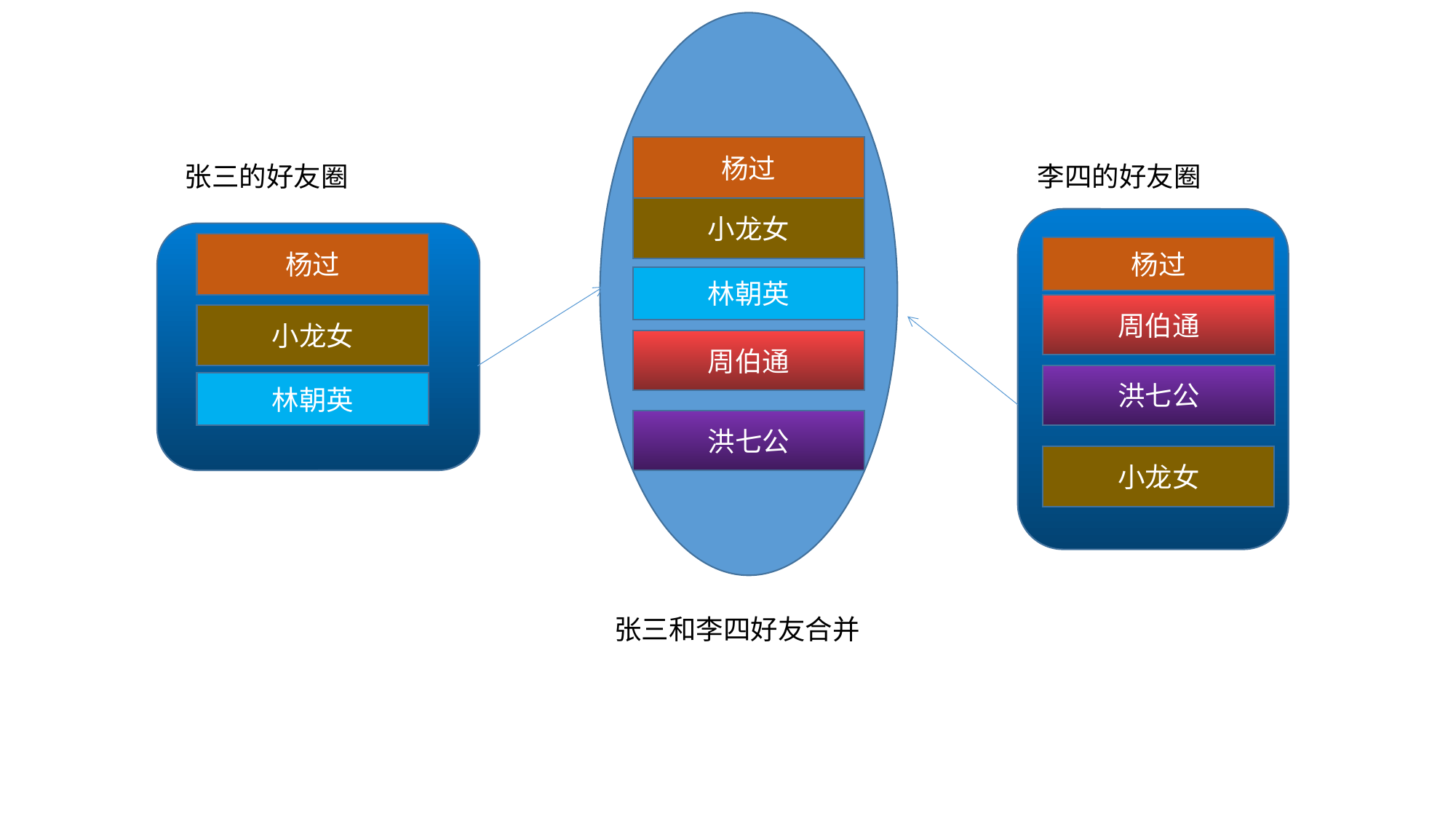

杨过
张三的好友圈
李四的好友圈
小龙女

杨过
杨过
林朝英
周伯通
小龙女
周伯通
洪七公
林朝英
洪七公
小龙女
张三和李四好友合并